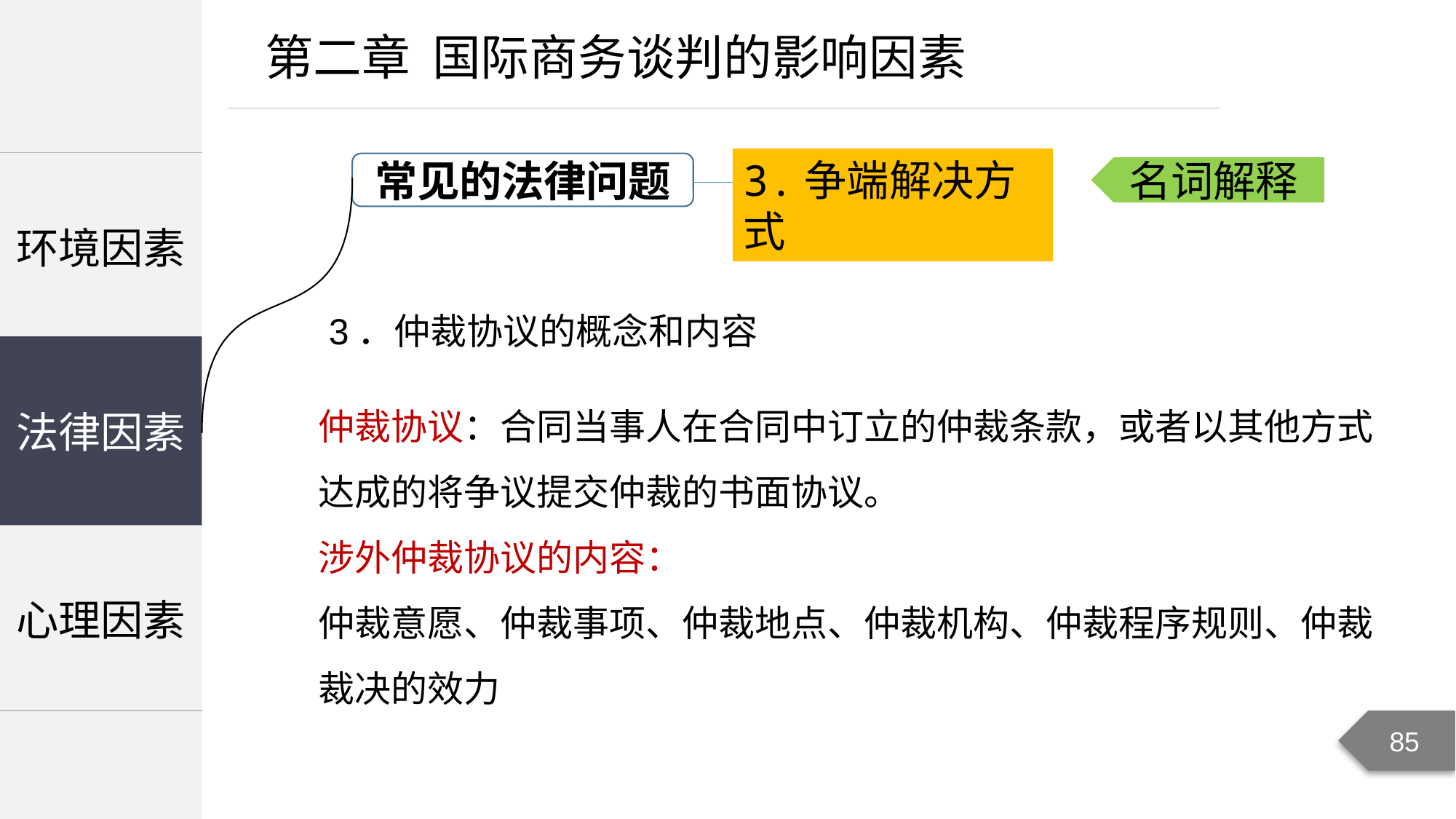

第二章  国际商务谈判的影响因素
3.争端解决方式
常见的法律问题
| 环境因素 |
| --- |
| 法律因素 |
| 心理因素 |
名词解释
 3．仲裁协议的概念和内容

仲裁协议：合同当事人在合同中订立的仲裁条款，或者以其他方式达成的将争议提交仲裁的书面协议。
涉外仲裁协议的内容：
仲裁意愿、仲裁事项、仲裁地点、仲裁机构、仲裁程序规则、仲裁裁决的效力

法律因素

85